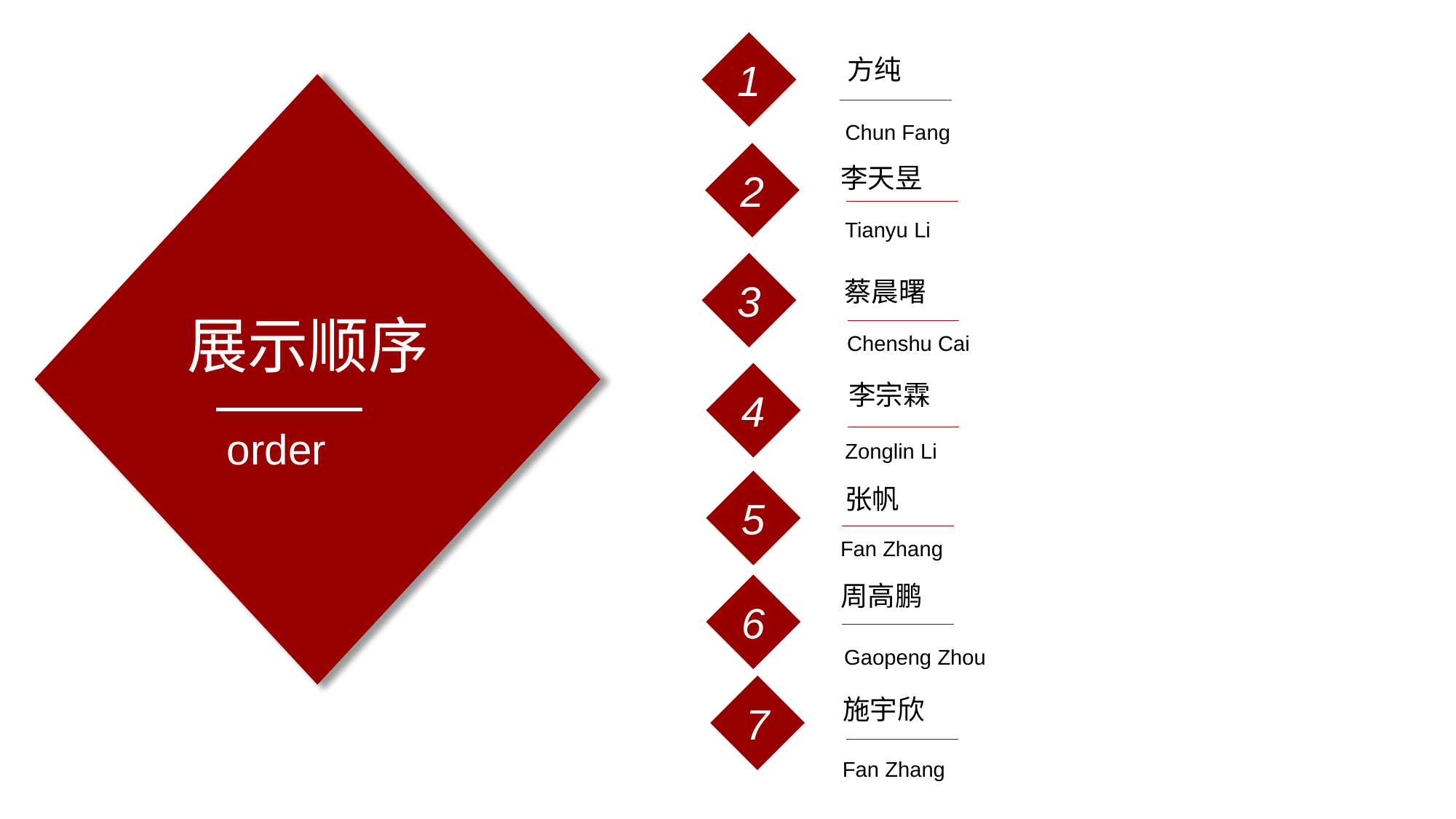

1
方纯

Chun Fang
2
李天昱
Tianyu Li
3
蔡晨曙
展示顺序
Chenshu Cai
4
李宗霖
order
Zonglin Li
5
张帆
Fan Zhang
周高鹏
6
Gaopeng Zhou
7
施宇欣

Fan Zhang